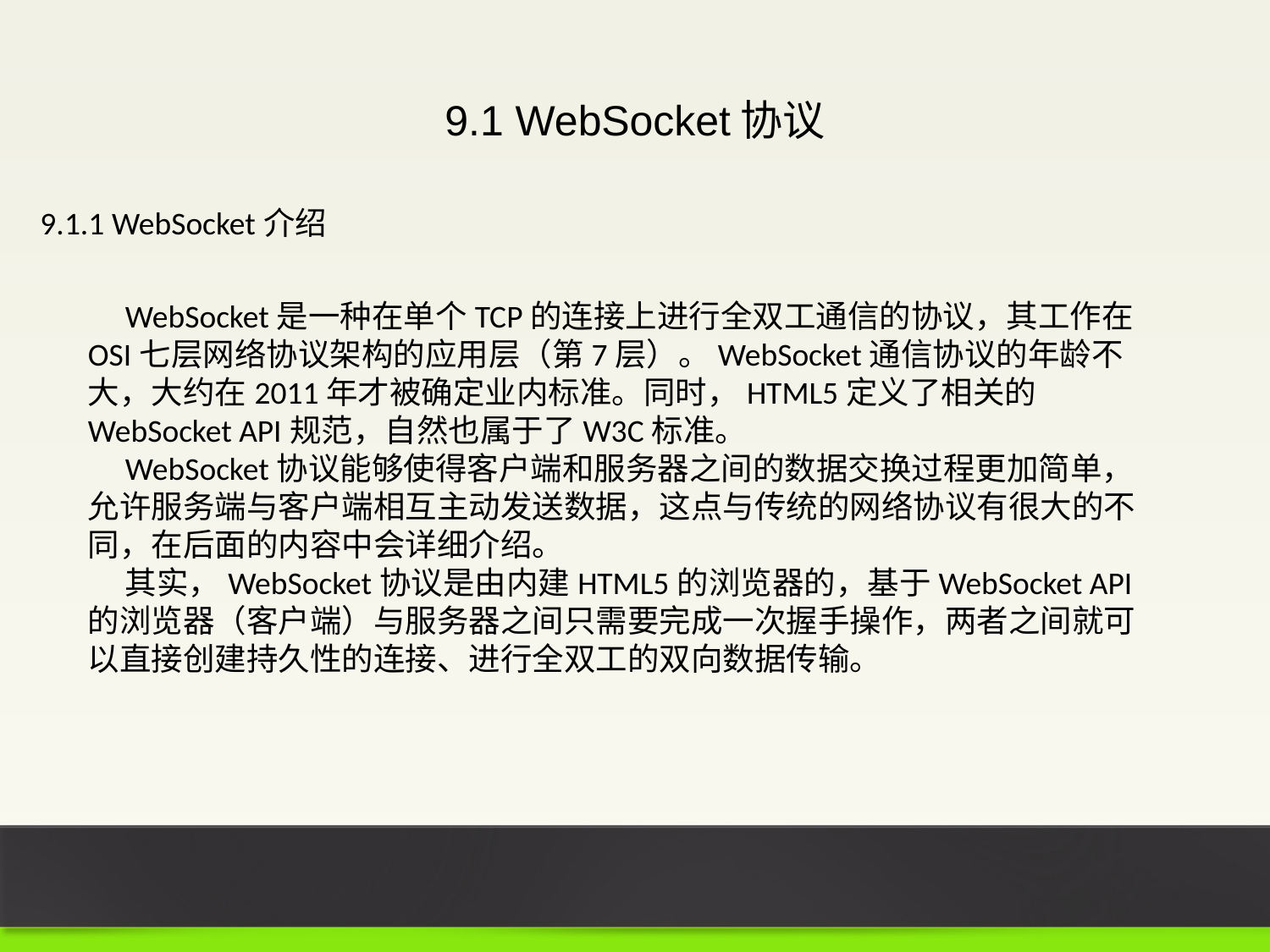

9.1 WebSocket协议
9.1.1 WebSocket介绍
WebSocket是一种在单个TCP的连接上进行全双工通信的协议，其工作在OSI七层网络协议架构的应用层（第7层）。WebSocket通信协议的年龄不大，大约在2011年才被确定业内标准。同时，HTML5定义了相关的WebSocket API规范，自然也属于了W3C标准。
WebSocket协议能够使得客户端和服务器之间的数据交换过程更加简单，允许服务端与客户端相互主动发送数据，这点与传统的网络协议有很大的不同，在后面的内容中会详细介绍。
其实，WebSocket协议是由内建HTML5的浏览器的，基于WebSocket API的浏览器（客户端）与服务器之间只需要完成一次握手操作，两者之间就可以直接创建持久性的连接、进行全双工的双向数据传输。